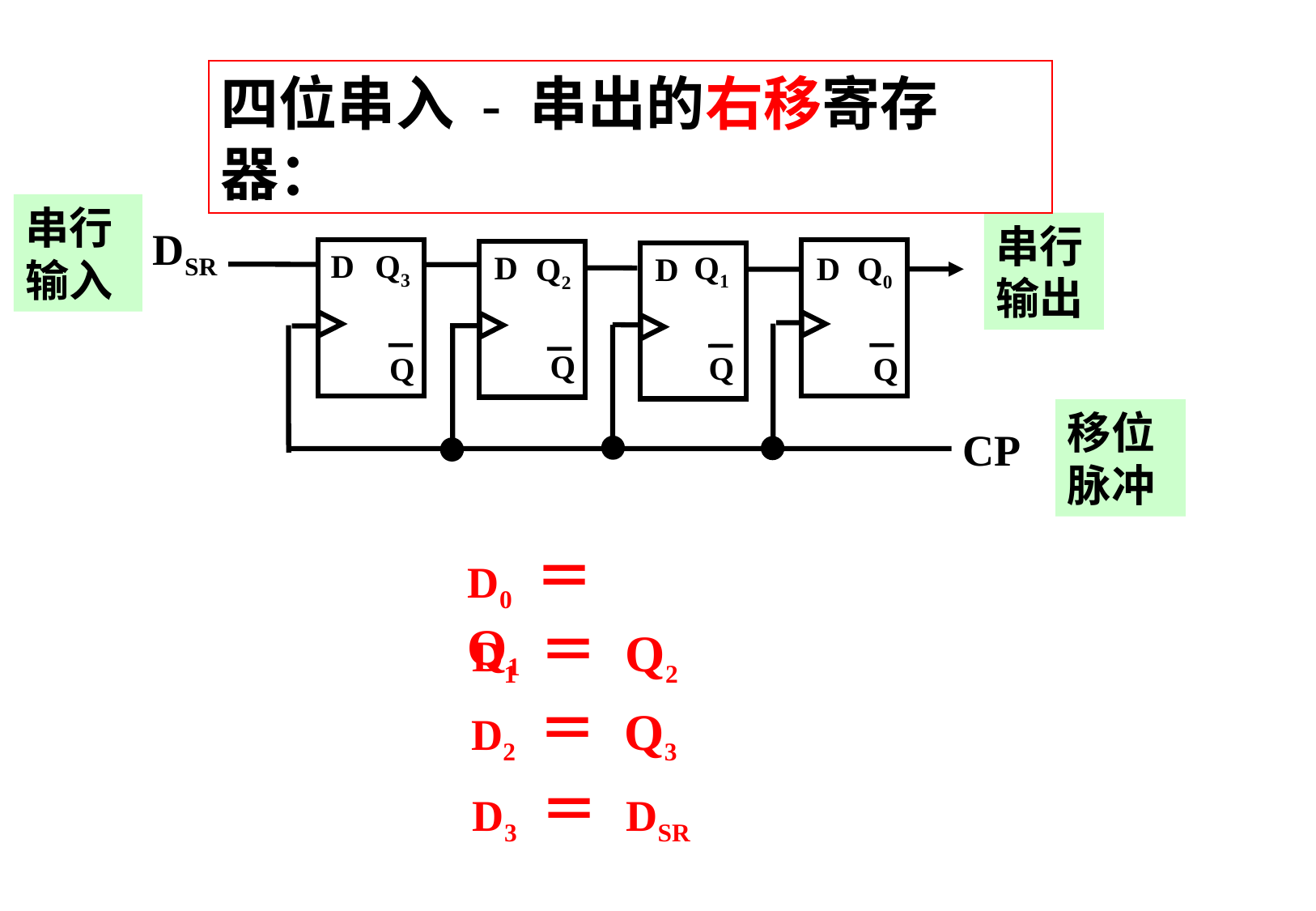

四位串入 - 串出的右移寄存器：
串行输入
串行输出
DSR
D

Q3

D
Q1

Q0
D
Q2
D

Q
Q
Q
Q

CP

移位脉冲
D0  ＝ Q1
D1  ＝ Q2
D2  ＝ Q3
D3  ＝ DSR